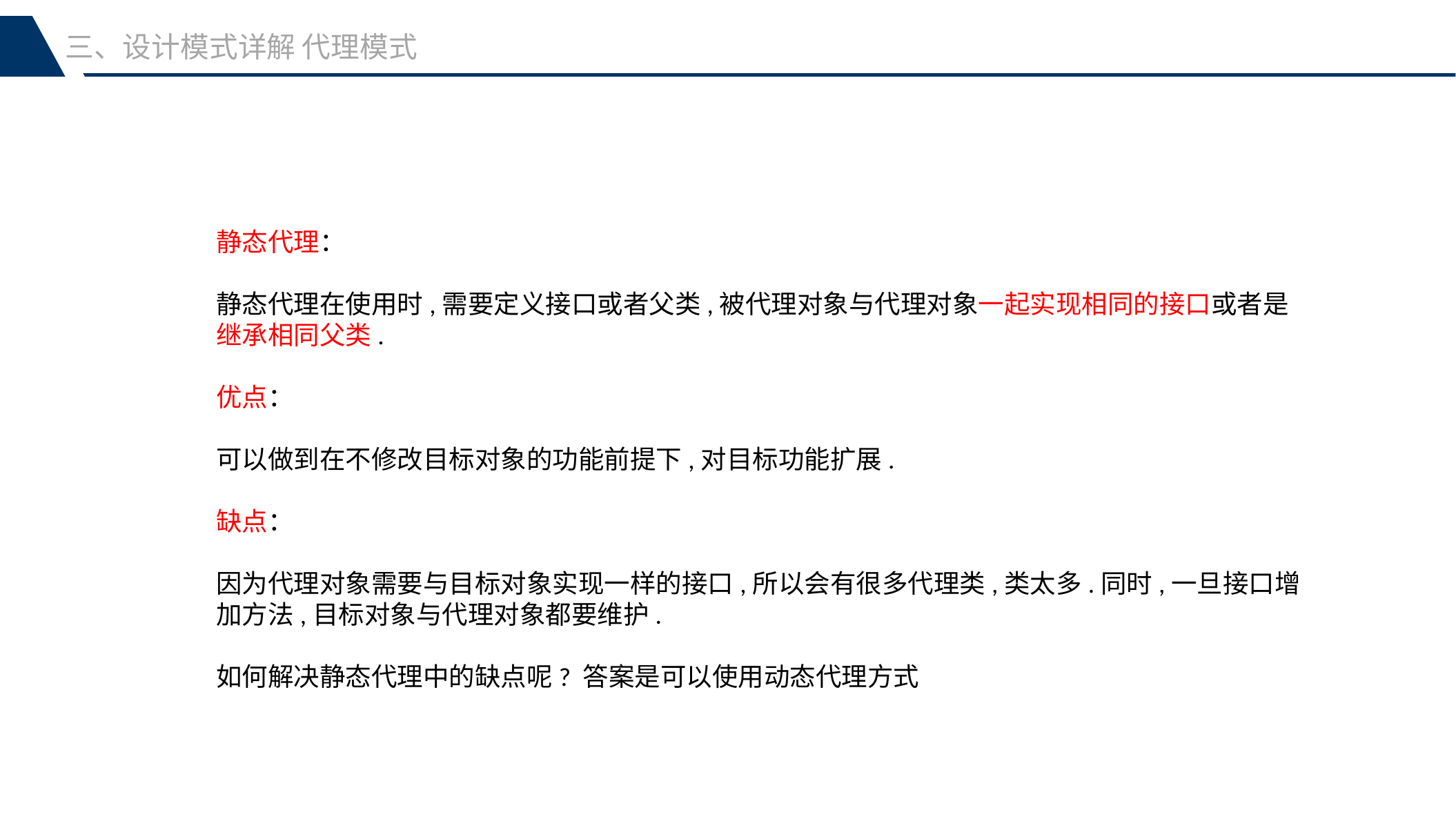

三、设计模式详解 代理模式

静态代理：

静态代理在使用时,需要定义接口或者父类,被代理对象与代理对象一起实现相同的接口或者是
继承相同父类.

优点：

可以做到在不修改目标对象的功能前提下,对目标功能扩展.

缺点：

因为代理对象需要与目标对象实现一样的接口,所以会有很多代理类,类太多.同时,一旦接口增加方法,目标对象与代理对象都要维护.

如何解决静态代理中的缺点呢? 答案是可以使用动态代理方式